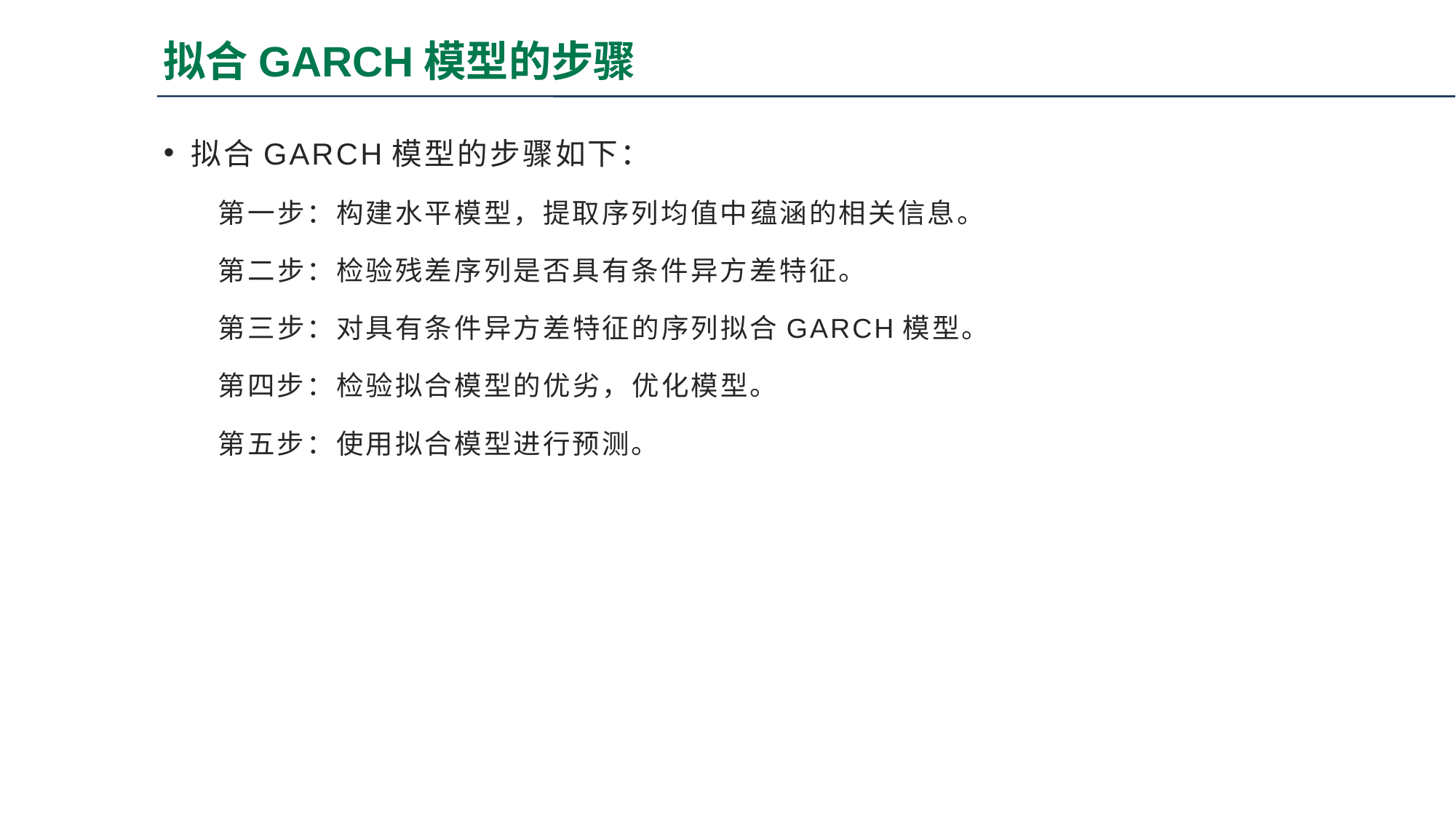

# 拟合GARCH模型的步骤
拟合GARCH模型的步骤如下：
第一步：构建水平模型，提取序列均值中蕴涵的相关信息。
第二步：检验残差序列是否具有条件异方差特征。
第三步：对具有条件异方差特征的序列拟合GARCH模型。
第四步：检验拟合模型的优劣，优化模型。
第五步：使用拟合模型进行预测。